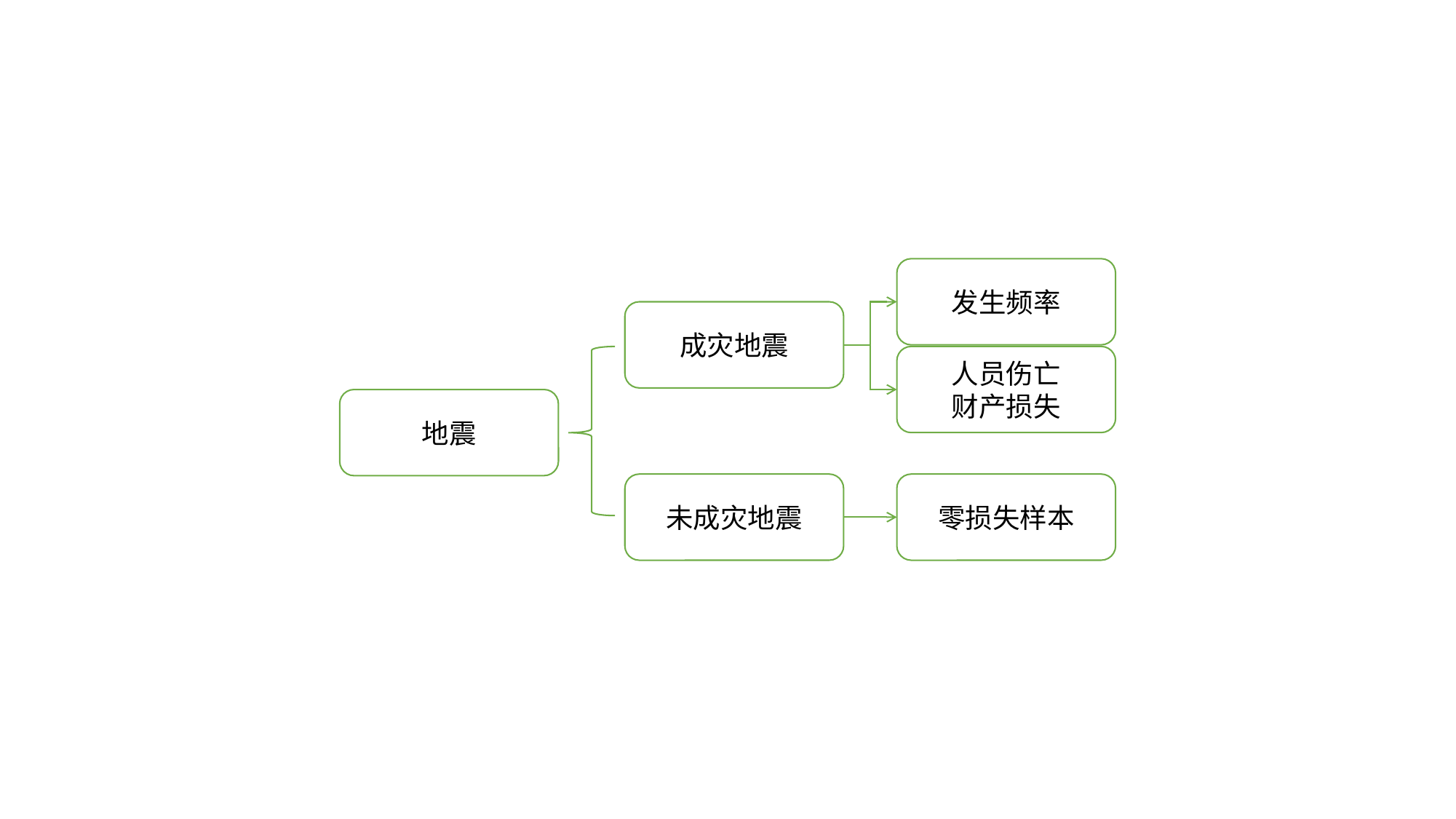

发生频率
成灾地震

人员伤亡
财产损失
地震
未成灾地震
零损失样本